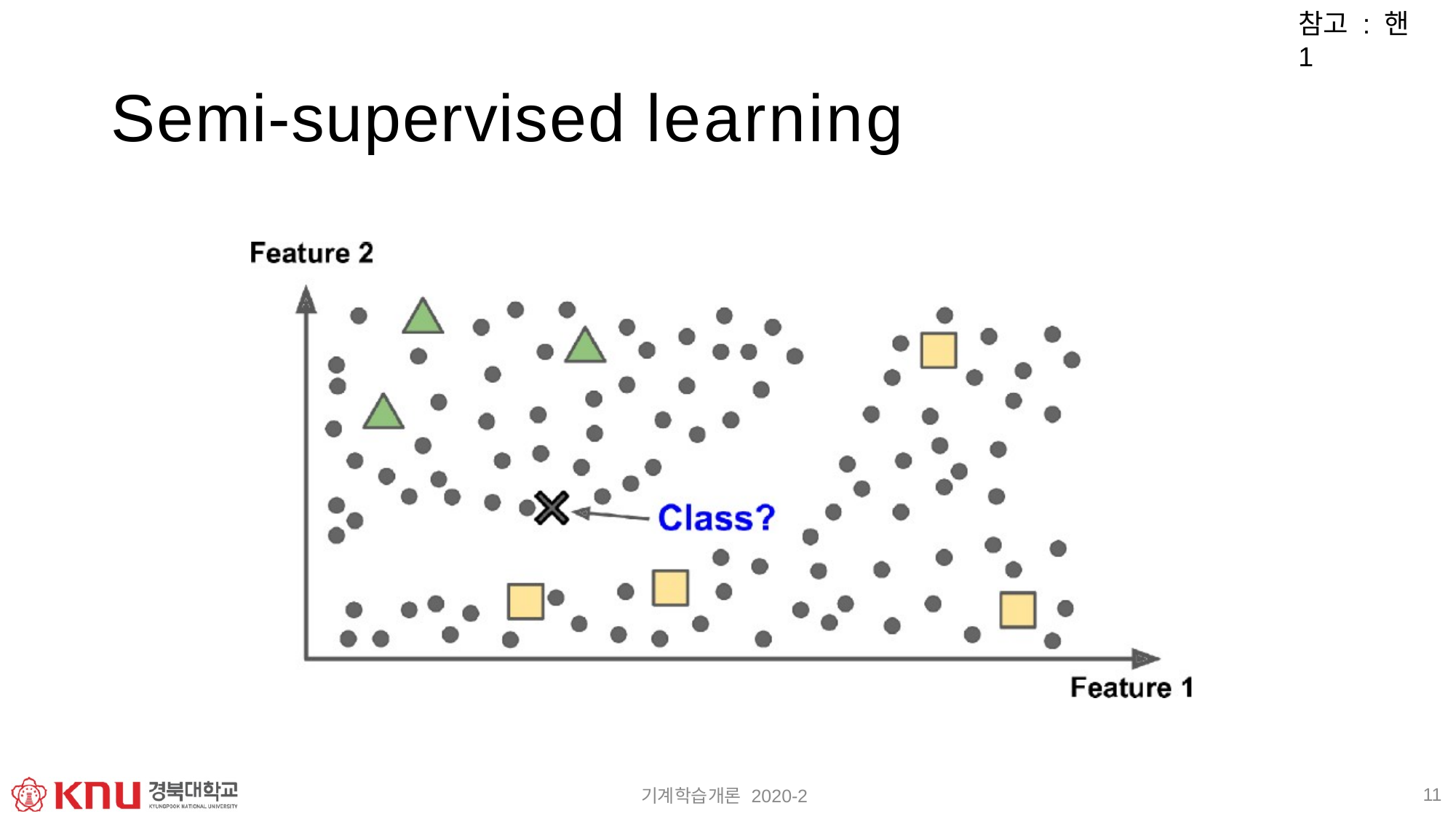

참고 : 핸1
# Semi-supervised learning

11
기계학습개론 2020-2